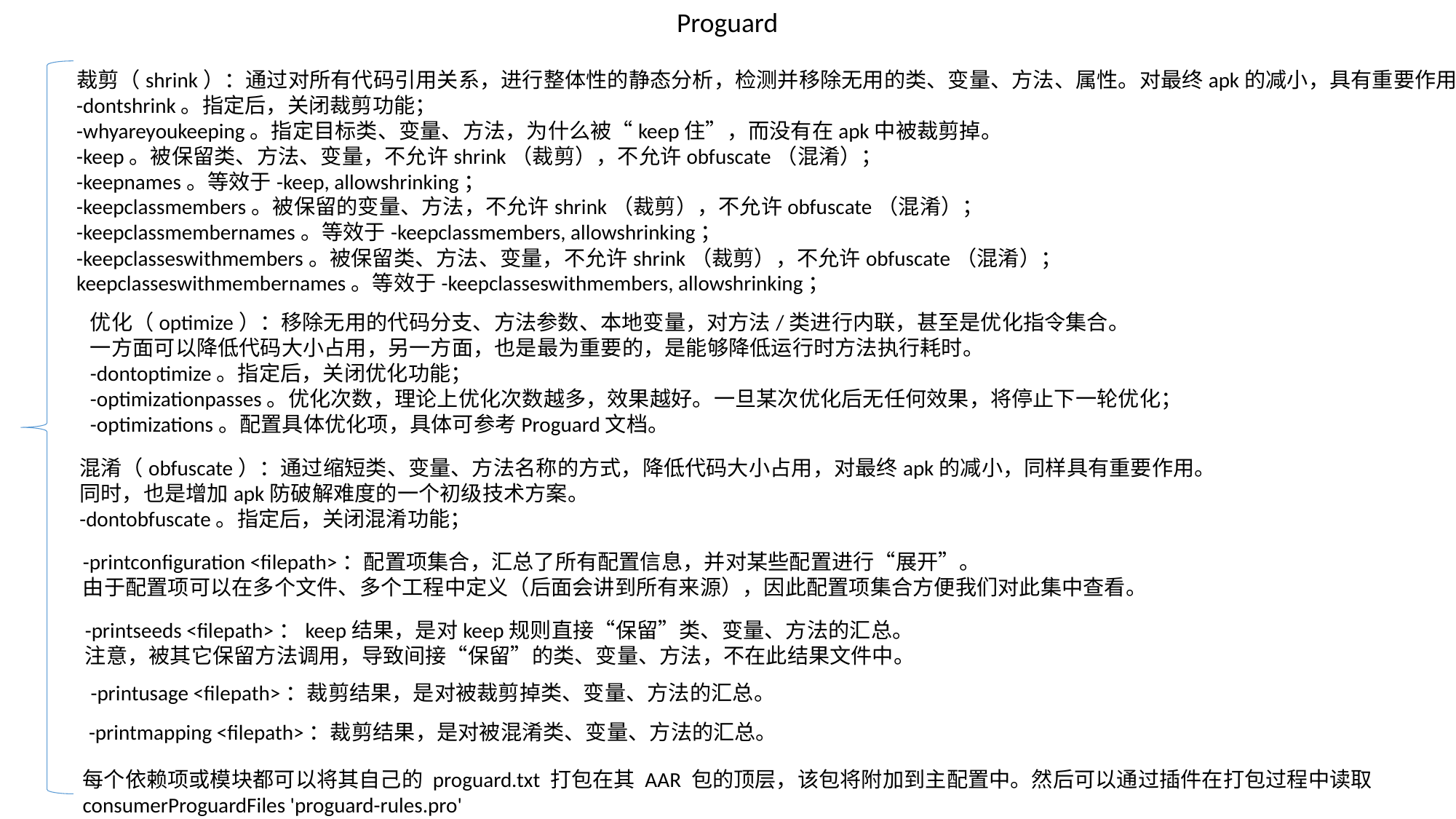

Proguard

裁剪（shrink）：通过对所有代码引用关系，进行整体性的静态分析，检测并移除无用的类、变量、方法、属性。对最终apk的减小，具有重要作用。
-dontshrink。指定后，关闭裁剪功能；
-whyareyoukeeping。指定目标类、变量、方法，为什么被“keep住”，而没有在apk中被裁剪掉。
-keep。被保留类、方法、变量，不允许shrink（裁剪），不允许obfuscate（混淆）；
-keepnames。等效于-keep, allowshrinking；
-keepclassmembers。被保留的变量、方法，不允许shrink（裁剪），不允许obfuscate（混淆）；
-keepclassmembernames。等效于-keepclassmembers, allowshrinking；
-keepclasseswithmembers。被保留类、方法、变量，不允许shrink（裁剪），不允许obfuscate（混淆）；
keepclasseswithmembernames。等效于-keepclasseswithmembers, allowshrinking；
优化（optimize）：移除无用的代码分支、方法参数、本地变量，对方法/类进行内联，甚至是优化指令集合。
一方面可以降低代码大小占用，另一方面，也是最为重要的，是能够降低运行时方法执行耗时。
-dontoptimize。指定后，关闭优化功能；
-optimizationpasses。优化次数，理论上优化次数越多，效果越好。一旦某次优化后无任何效果，将停止下一轮优化；
-optimizations。配置具体优化项，具体可参考Proguard文档。
混淆（obfuscate）：通过缩短类、变量、方法名称的方式，降低代码大小占用，对最终apk的减小，同样具有重要作用。
同时，也是增加apk防破解难度的一个初级技术方案。
-dontobfuscate。指定后，关闭混淆功能；
-printconfiguration <filepath>：配置项集合，汇总了所有配置信息，并对某些配置进行“展开”。
由于配置项可以在多个文件、多个工程中定义（后面会讲到所有来源），因此配置项集合方便我们对此集中查看。
-printseeds <filepath>：keep结果，是对keep规则直接“保留”类、变量、方法的汇总。
注意，被其它保留方法调用，导致间接“保留”的类、变量、方法，不在此结果文件中。
-printusage <filepath>：裁剪结果，是对被裁剪掉类、变量、方法的汇总。
-printmapping <filepath>：裁剪结果，是对被混淆类、变量、方法的汇总。
每个依赖项或模块都可以将其自己的 proguard.txt 打包在其 AAR 包的顶层，该包将附加到主配置中。然后可以通过插件在打包过程中读取
consumerProguardFiles 'proguard-rules.pro'